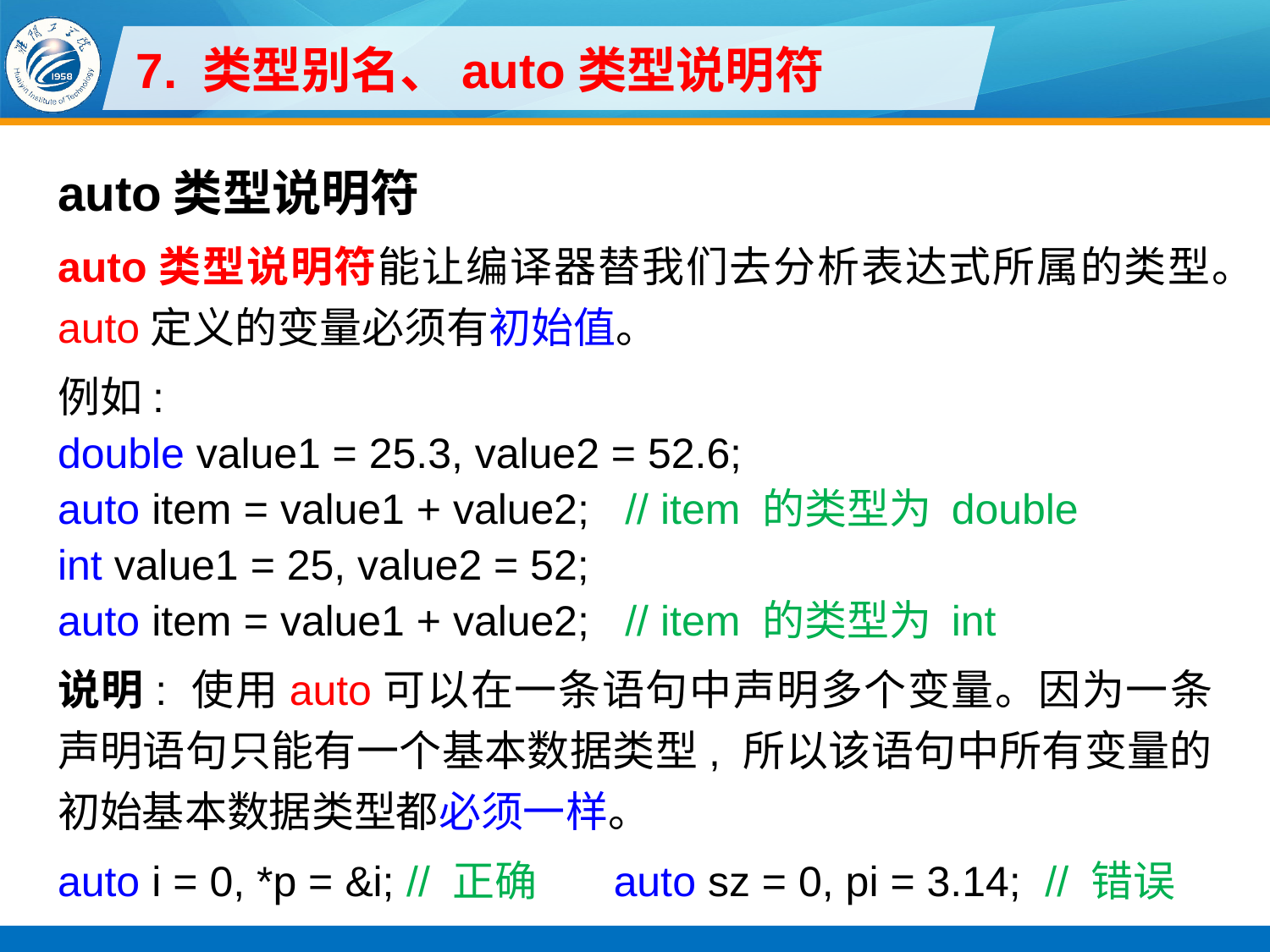

# 7. 类型别名、auto类型说明符
auto类型说明符
auto类型说明符能让编译器替我们去分析表达式所属的类型。auto定义的变量必须有初始值。
例如:
double value1 = 25.3, value2 = 52.6;
auto item = value1 + value2;   // item 的类型为 double
int value1 = 25, value2 = 52;
auto item = value1 + value2;   // item 的类型为 int
说明: 使用auto可以在一条语句中声明多个变量。因为一条声明语句只能有一个基本数据类型, 所以该语句中所有变量的初始基本数据类型都必须一样。
auto i = 0, *p = &i; // 正确       auto sz = 0, pi = 3.14;  // 错误